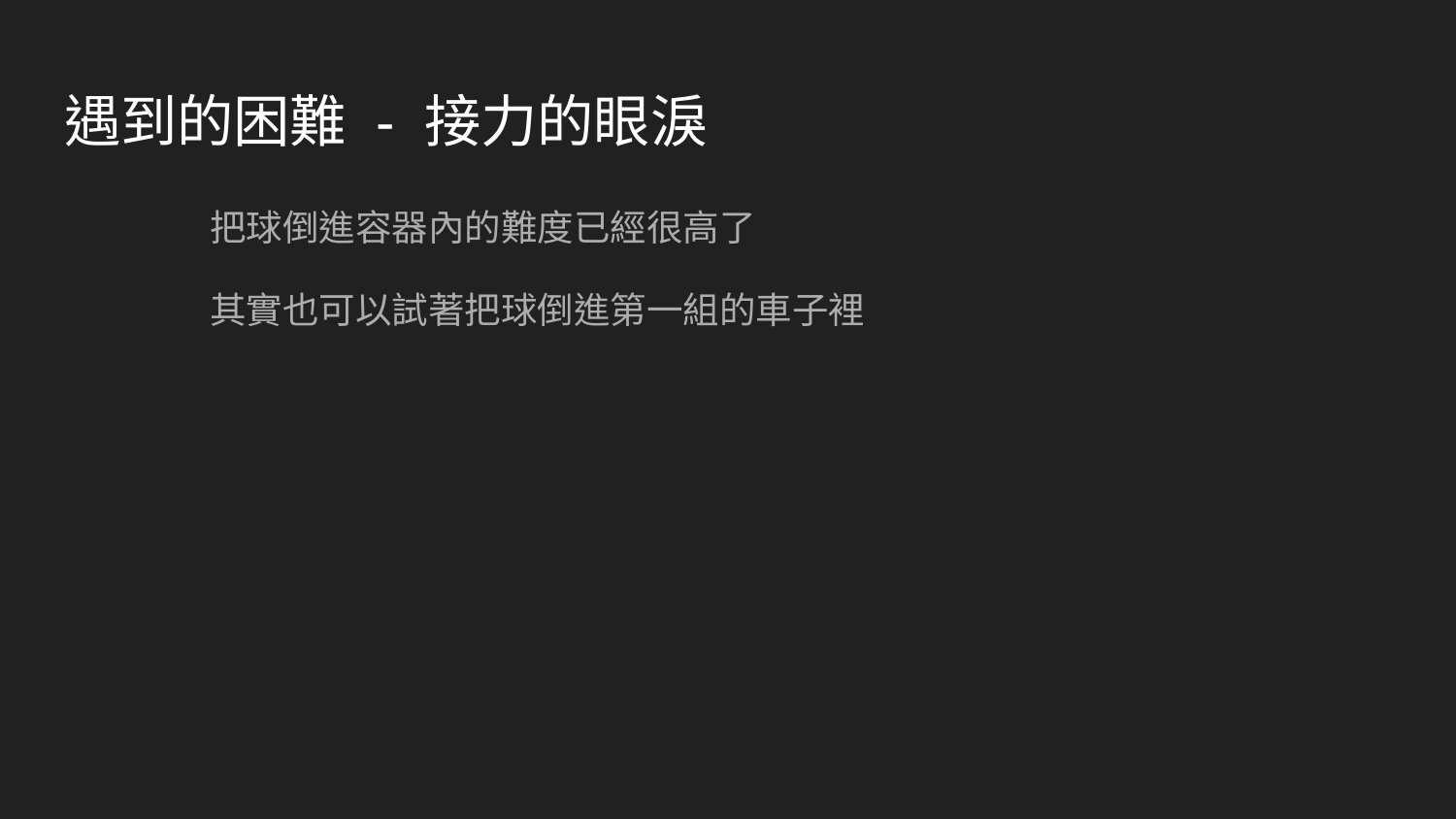

# 遇到的困難 - 接力的眼淚

	把球倒進容器內的難度已經很高了
	其實也可以試著把球倒進第一組的車子裡